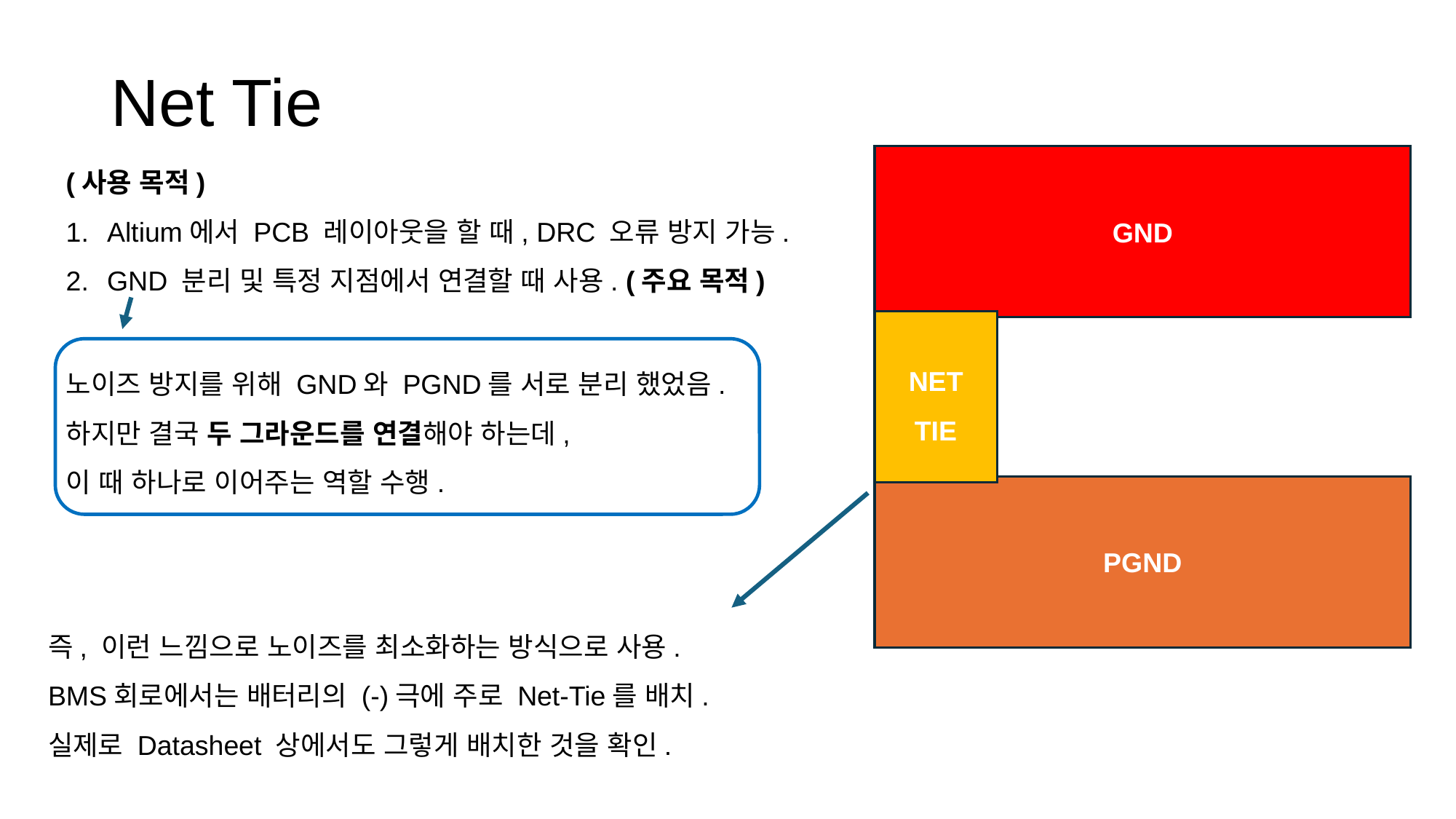

# Net Tie
(사용 목적)
Altium에서 PCB 레이아웃을 할 때, DRC 오류 방지 가능.
GND 분리 및 특정 지점에서 연결할 때 사용. (주요 목적)
GND
NET
TIE

노이즈 방지를 위해 GND와 PGND를 서로 분리 했었음.
하지만 결국 두 그라운드를 연결해야 하는데,
이 때 하나로 이어주는 역할 수행.
PGND
즉, 이런 느낌으로 노이즈를 최소화하는 방식으로 사용.
BMS회로에서는 배터리의 (-)극에 주로 Net-Tie를 배치.
실제로 Datasheet 상에서도 그렇게 배치한 것을 확인.